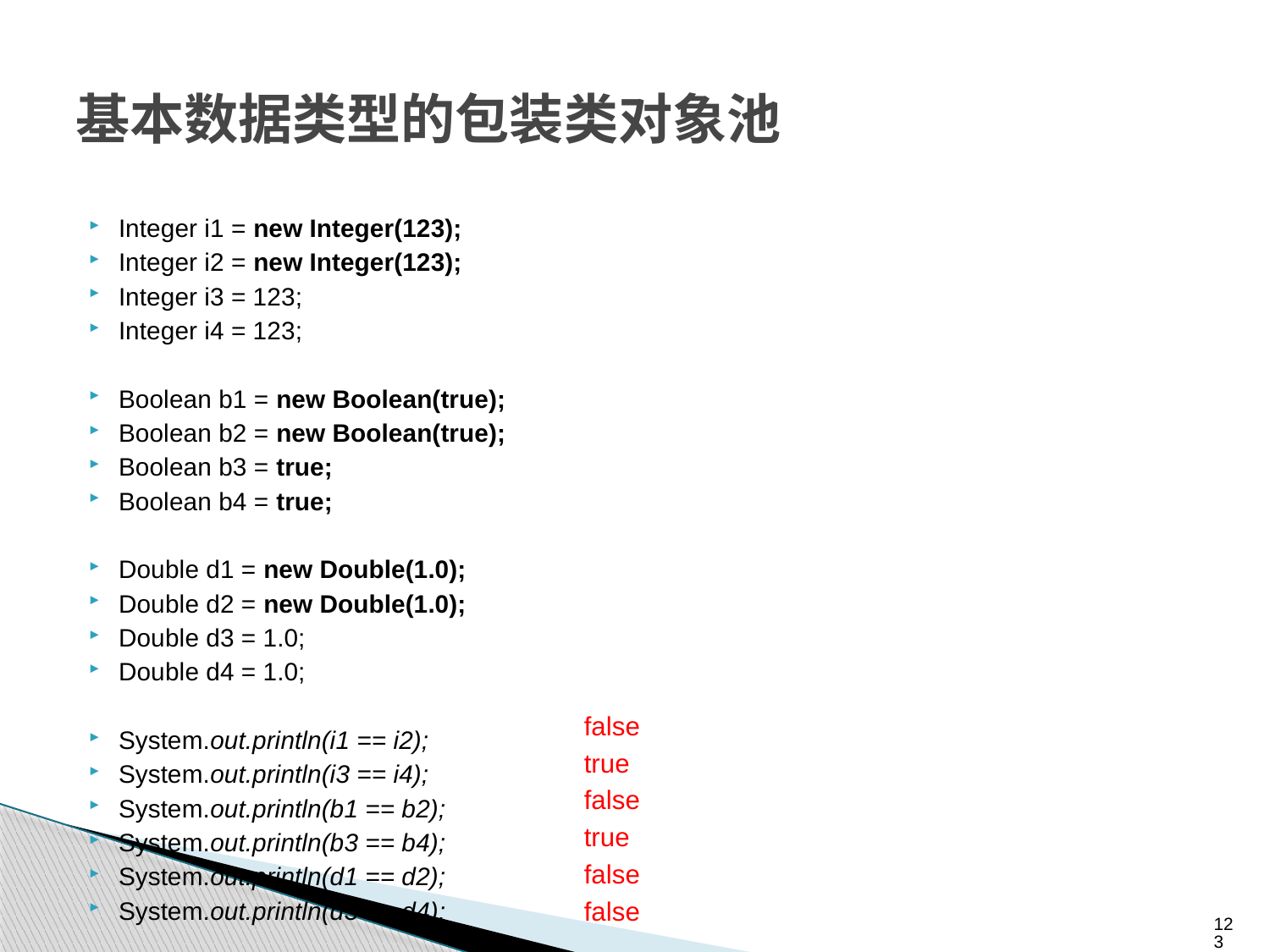

# 基本数据类型的包装类对象池
Integer i1 = new Integer(123);
Integer i2 = new Integer(123);
Integer i3 = 123;
Integer i4 = 123;

Boolean b1 = new Boolean(true);
Boolean b2 = new Boolean(true);
Boolean b3 = true;
Boolean b4 = true;

Double d1 = new Double(1.0);
Double d2 = new Double(1.0);
Double d3 = 1.0;
Double d4 = 1.0;

System.out.println(i1 == i2);
System.out.println(i3 == i4);
System.out.println(b1 == b2);
System.out.println(b3 == b4);
System.out.println(d1 == d2);
System.out.println(d3 == d4);
false
true
false
true
false
false
123